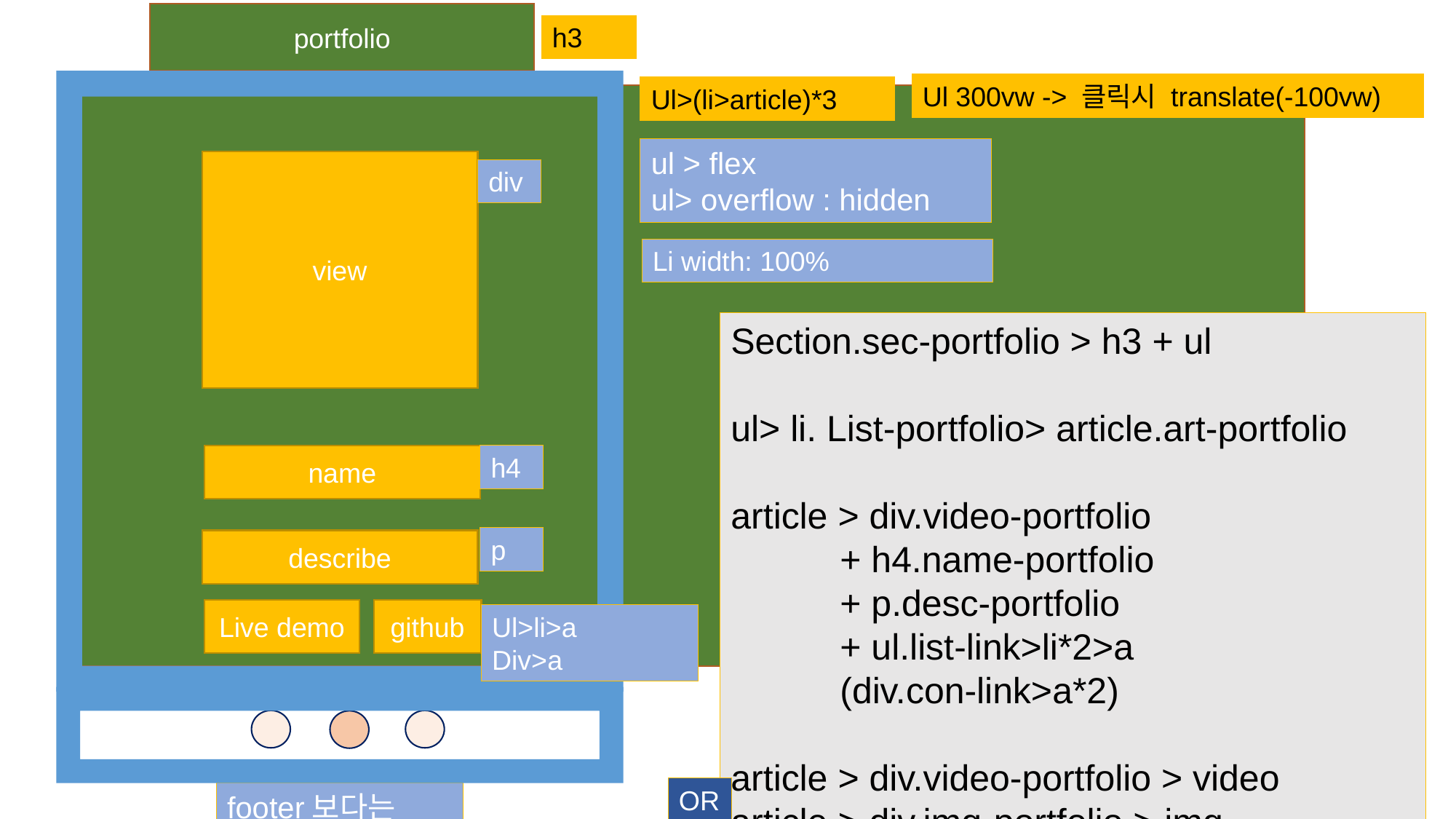

portfolio
h3

Ul 300vw -> 클릭시 translate(-100vw)
Ul>(li>article)*3

ul > flex
ul> overflow : hidden
view
div
Li width: 100%
Section.sec-portfolio > h3 + ul

ul> li. List-portfolio> article.art-portfolio

article > div.video-portfolio
	+ h4.name-portfolio
	+ p.desc-portfolio
	+ ul.list-link>li*2>a
	(div.con-link>a*2)

article > div.video-portfolio > video
article > div.img-portfolio > img

article > footer > ul.list-circle >li*3
article > footer > div*3

name
h4
p
describe
Live demo
github
Ul>li>a
Div>a

OR
footer보다는
div –controller

Radio버튼
OR